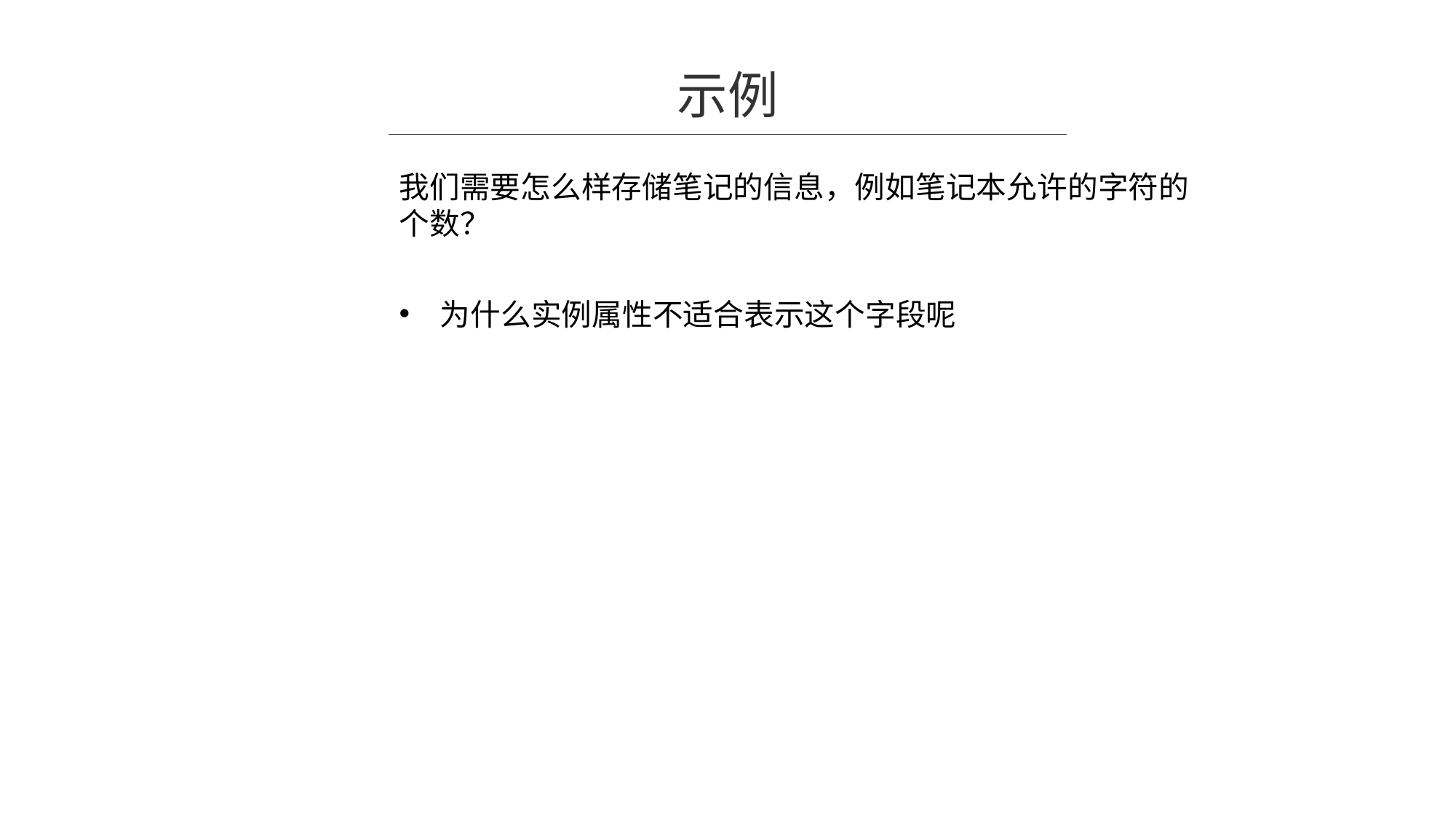

示例
我们需要怎么样存储笔记的信息，例如笔记本允许的字符的个数？

为什么实例属性不适合表示这个字段呢